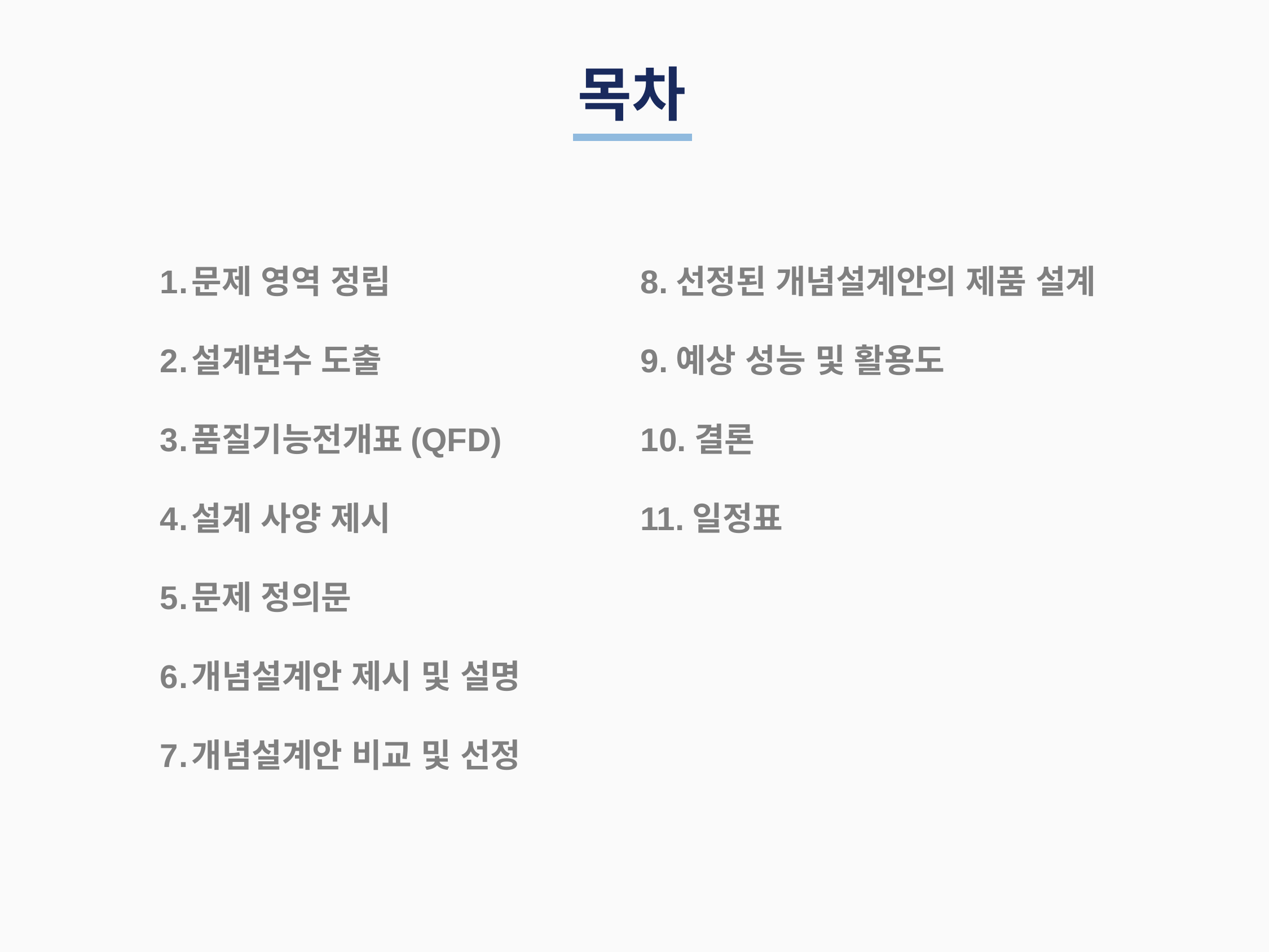

목차
문제 영역 정립
설계변수 도출
품질기능전개표(QFD)
설계 사양 제시
문제 정의문
개념설계안 제시 및 설명
개념설계안 비교 및 선정
8.선정된 개념설계안의 제품 설계
9.예상 성능 및 활용도
10.결론
11.일정표